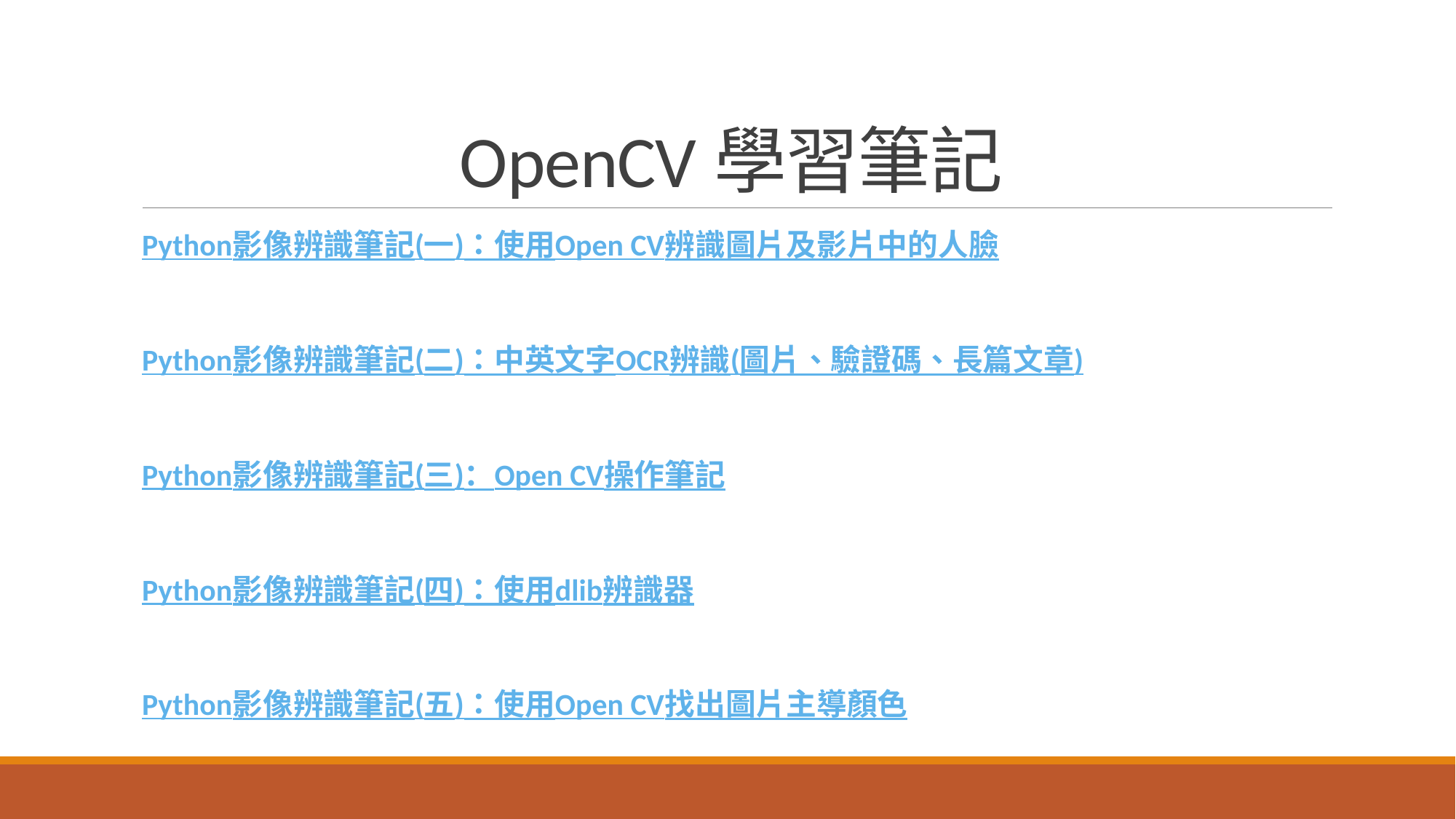

# OpenCV學習筆記
Python影像辨識筆記(一)：使用Open CV辨識圖片及影片中的人臉

Python影像辨識筆記(二)：中英文字OCR辨識(圖片、驗證碼、長篇文章)

Python影像辨識筆記(三)：Open CV操作筆記

Python影像辨識筆記(四)：使用dlib辨識器

Python影像辨識筆記(五)：使用Open CV找出圖片主導顏色